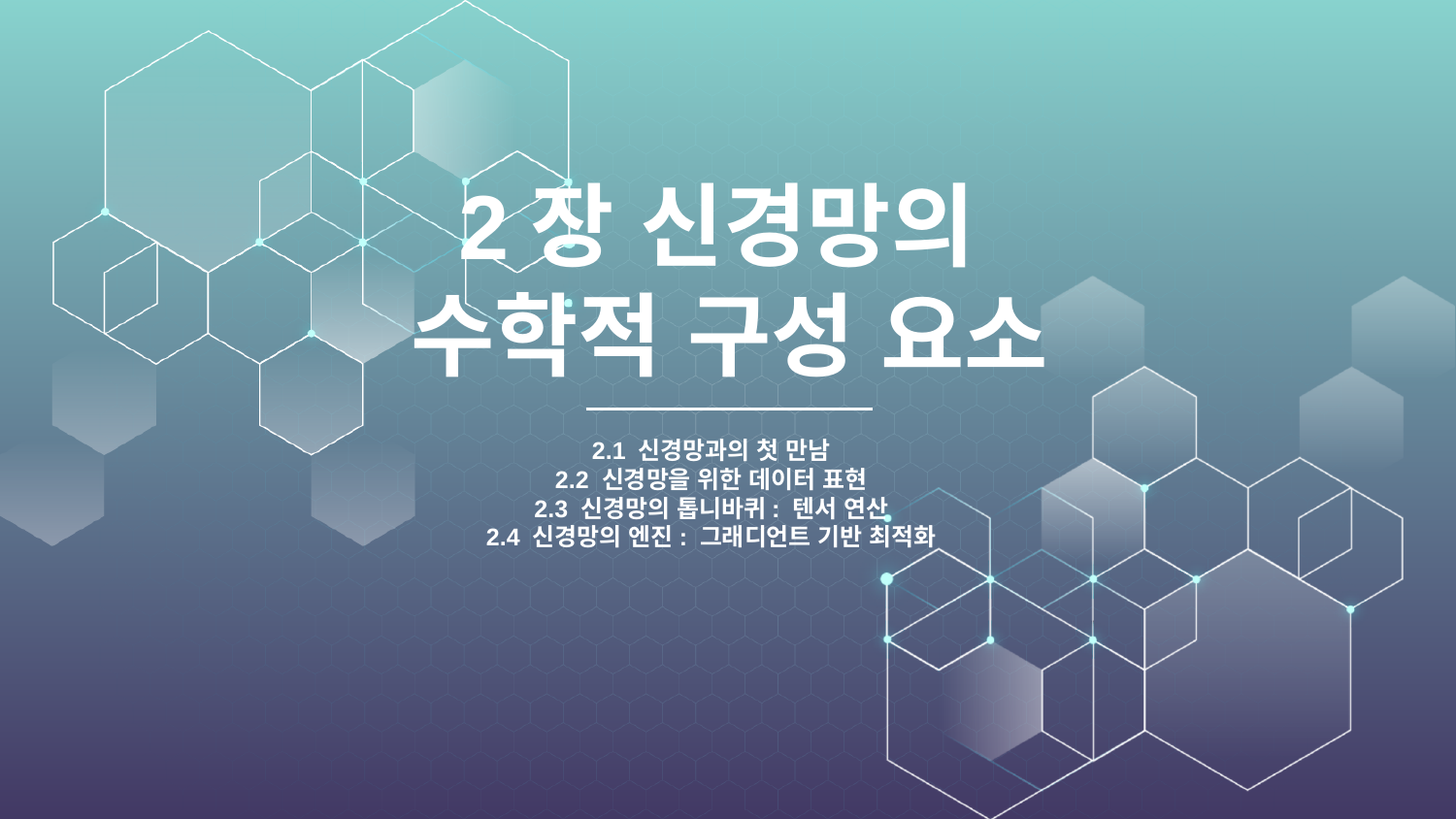

# 2장 신경망의 수학적 구성 요소
2.1 신경망과의 첫 만남
2.2 신경망을 위한 데이터 표현
2.3 신경망의 톱니바퀴: 텐서 연산
2.4 신경망의 엔진: 그래디언트 기반 최적화